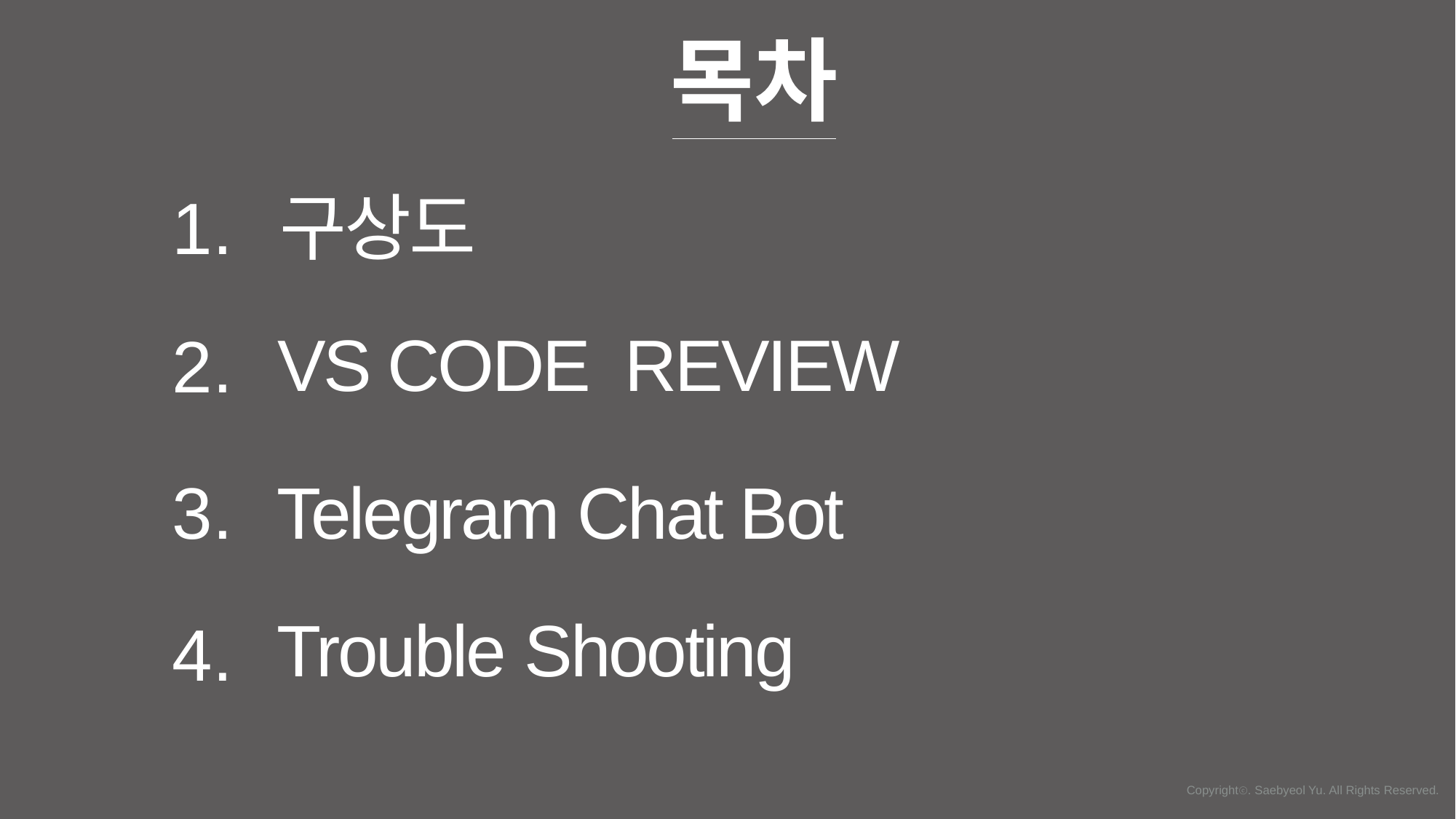

목차
1.
구상도
VS CODE  REVIEW
Telegram Chat Bot
Trouble Shooting
2.
3.
4.